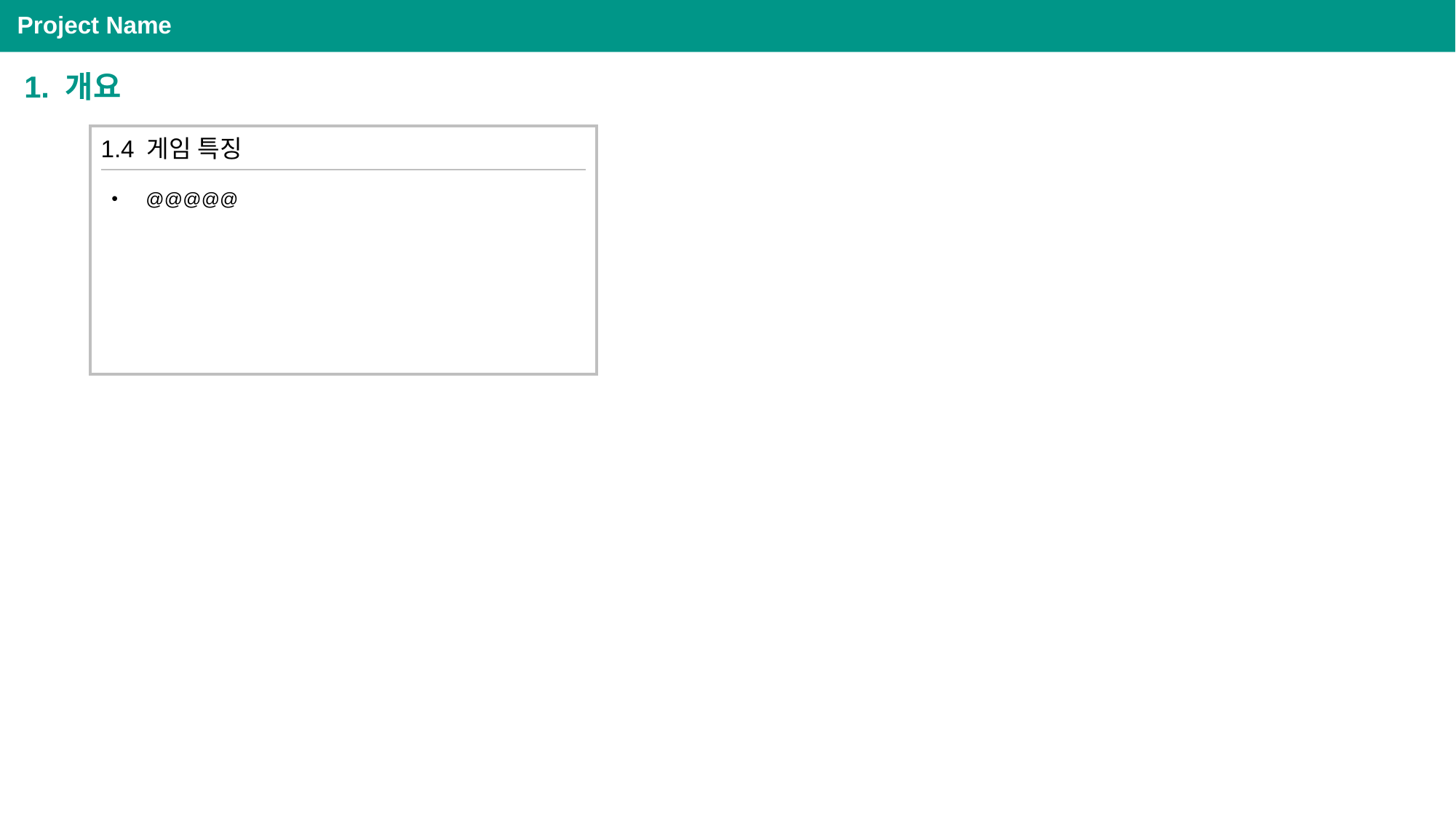

# 1. 개요

1.4 게임 특징
@@@@@